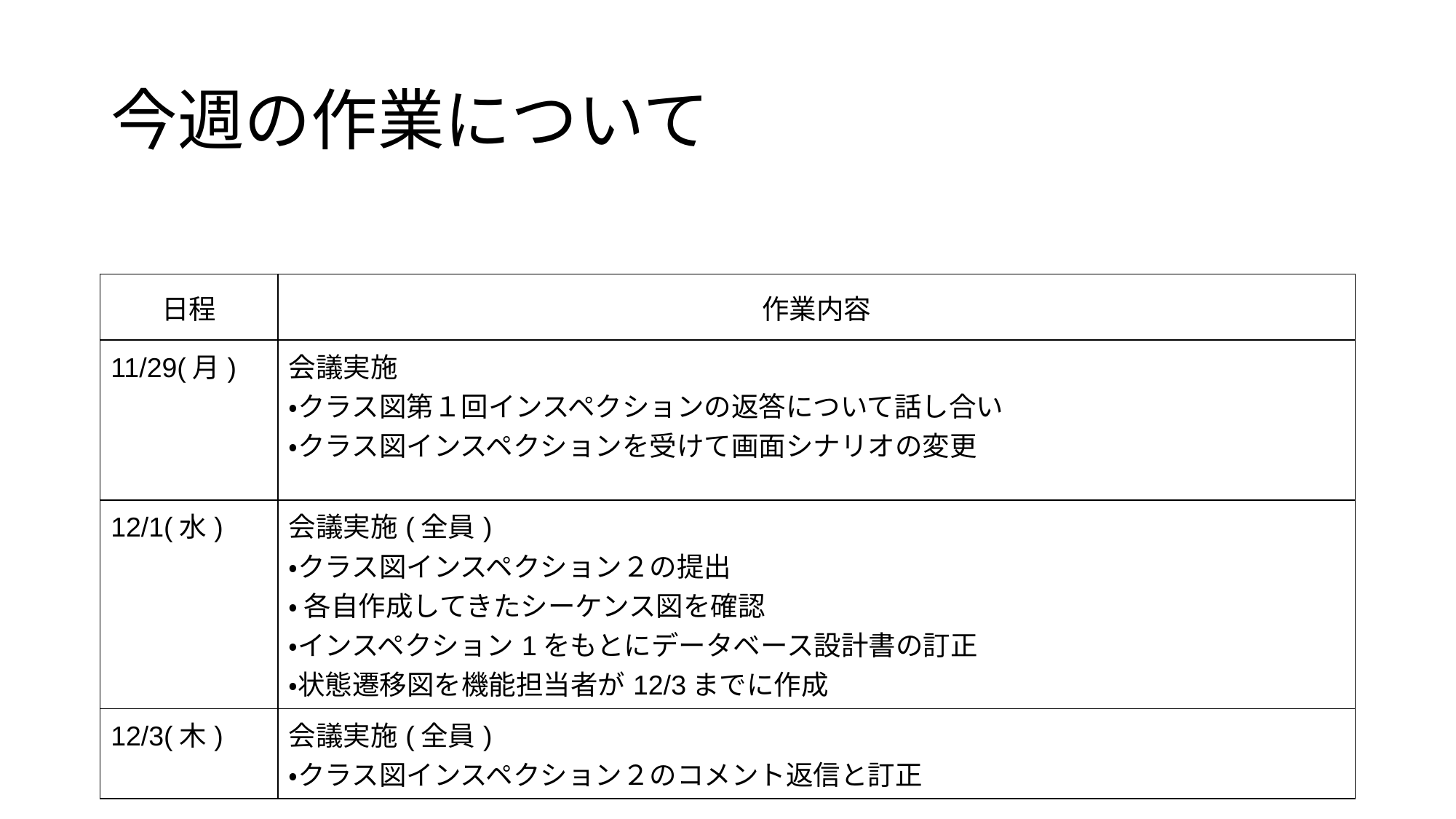

# 今週の作業について
| 日程 | 作業内容 |
| --- | --- |
| 11/29(月) | 会議実施 ・クラス図第１回インスペクションの返答について話し合い ・クラス図インスペクションを受けて画面シナリオの変更 |
| 12/1(水) | 会議実施(全員) ・クラス図インスペクション２の提出 ・ 各自作成してきたシーケンス図を確認 ・インスペクション1をもとにデータベース設計書の訂正 ・状態遷移図を機能担当者が12/3までに作成 |
| 12/3(木) | 会議実施(全員) ・クラス図インスペクション２のコメント返信と訂正 |